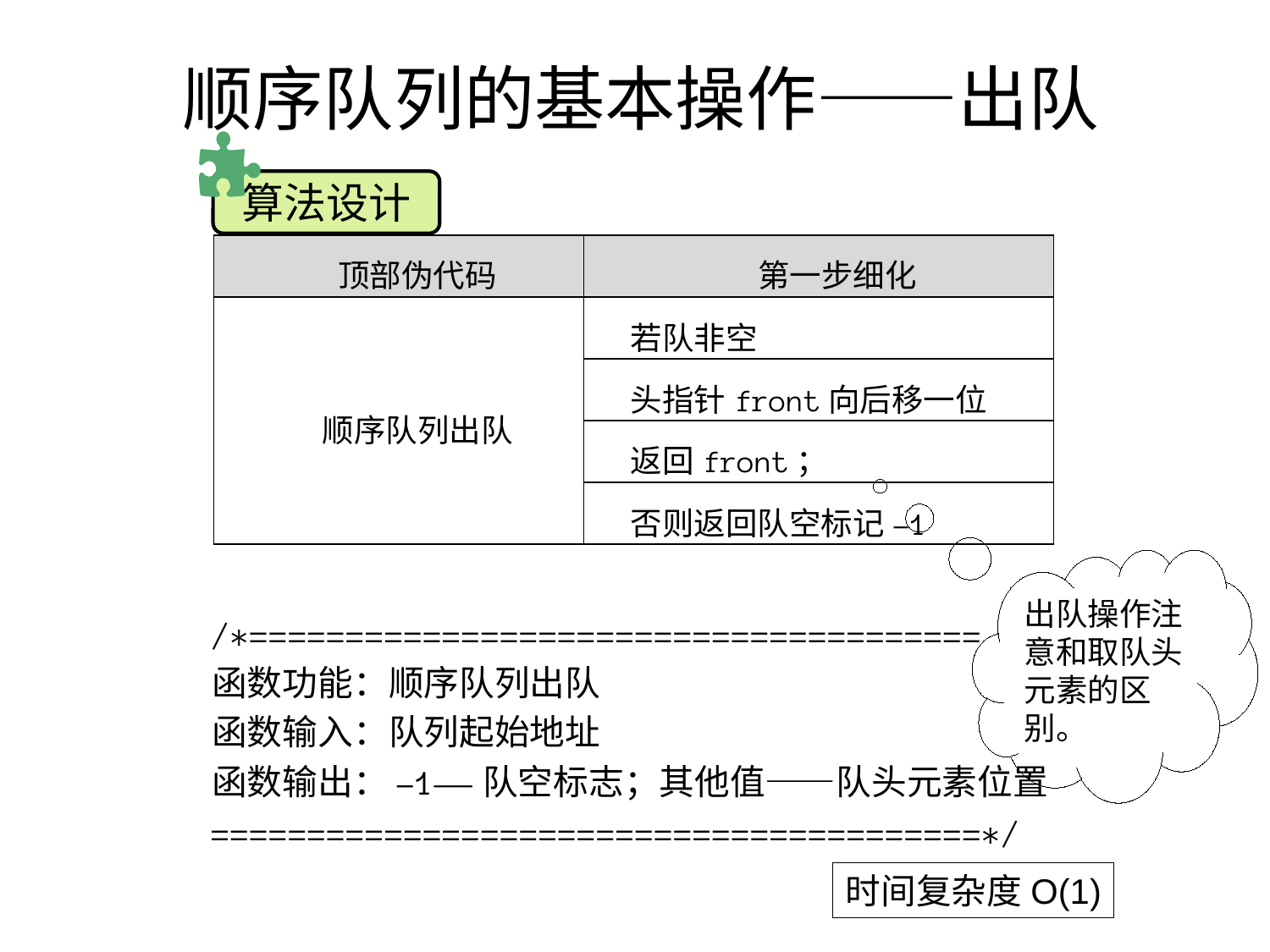

# 顺序队列的基本操作——出队

算法设计
| 顶部伪代码 | 第一步细化 |
| --- | --- |
| 顺序队列出队 | 若队非空 |
|  | 头指针front向后移一位 |
|  | 返回front； |
|  | 否则返回队空标记-1 |
出队操作注意和取队头元素的区别。
/*======================================
函数功能：顺序队列出队
函数输入：队列起始地址
函数输出：-1——队空标志；其他值——队头元素位置
========================================*/

时间复杂度O(1)
131